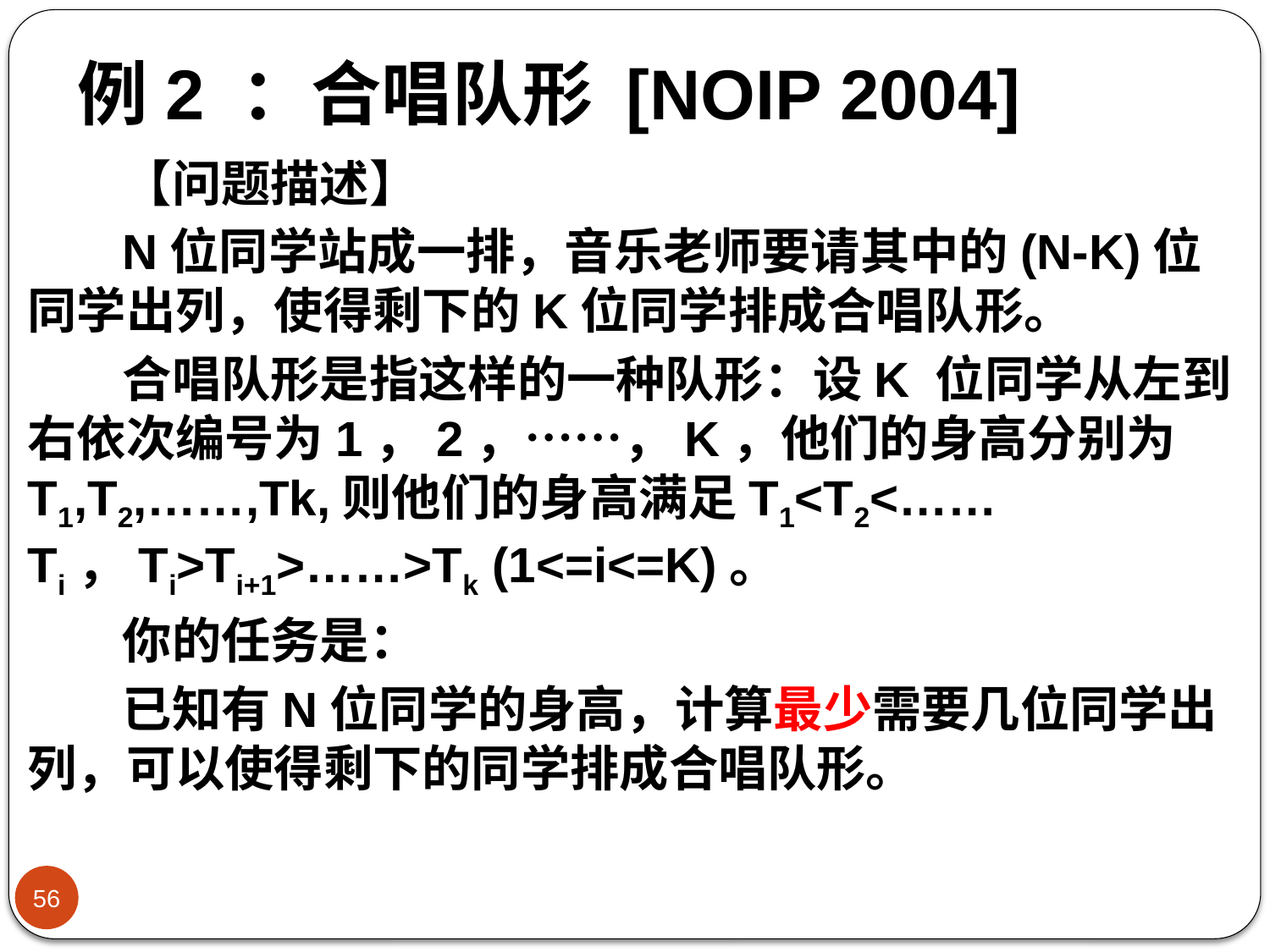

# 例2 ：合唱队形 [NOIP 2004]
【问题描述】
N位同学站成一排，音乐老师要请其中的(N-K)位同学出列，使得剩下的K位同学排成合唱队形。
合唱队形是指这样的一种队形：设K 位同学从左到右依次编号为1，2，……，K，他们的身高分别为T1,T2,……,Tk,则他们的身高满足T1<T2<……Ti，Ti>Ti+1>……>Tk (1<=i<=K)。
你的任务是：
已知有N位同学的身高，计算最少需要几位同学出列，可以使得剩下的同学排成合唱队形。
56